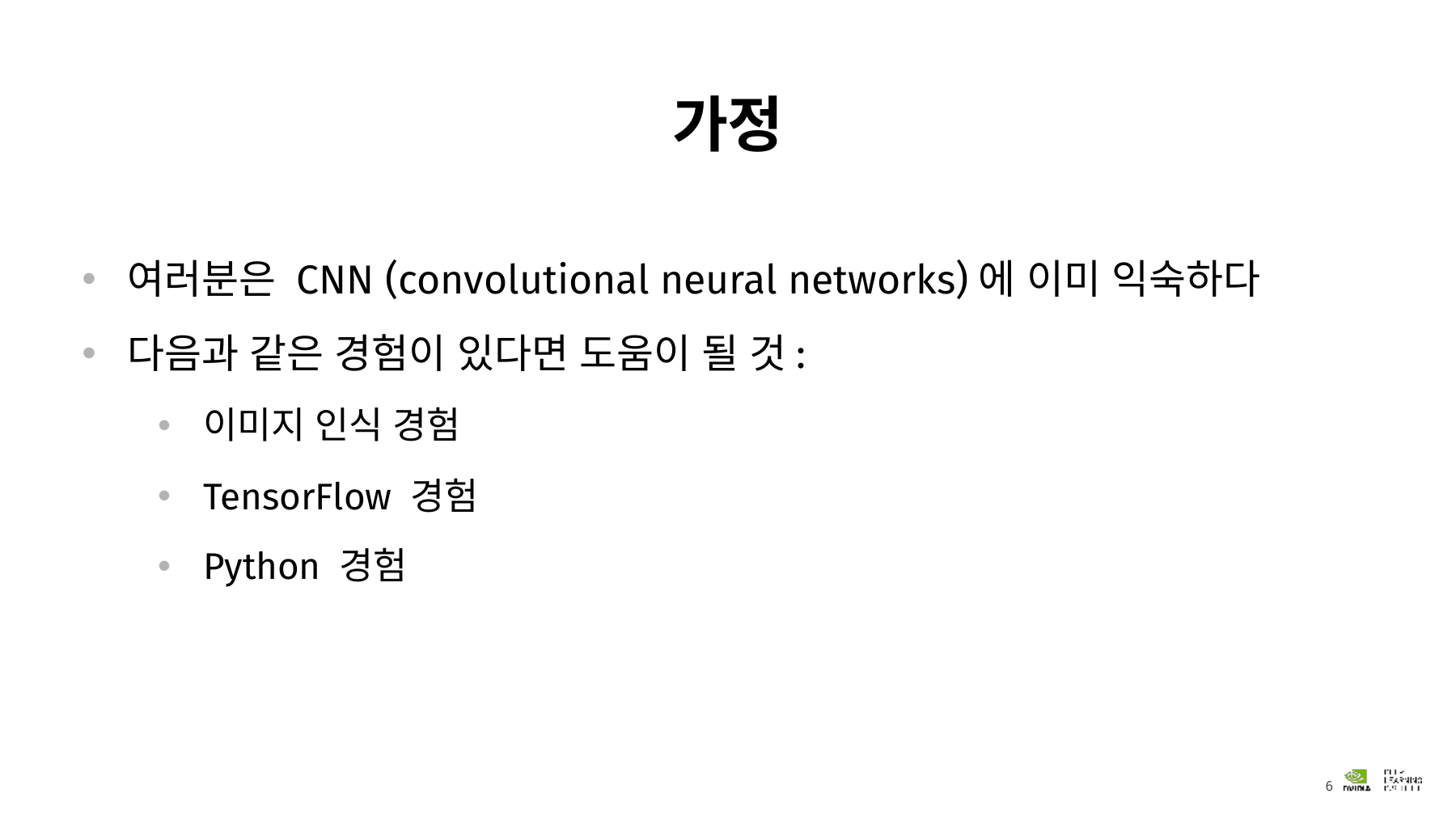

# 가정
여러분은 CNN (convolutional neural networks)에 이미 익숙하다
다음과 같은 경험이 있다면 도움이 될 것:
이미지 인식 경험
TensorFlow 경험
Python 경험